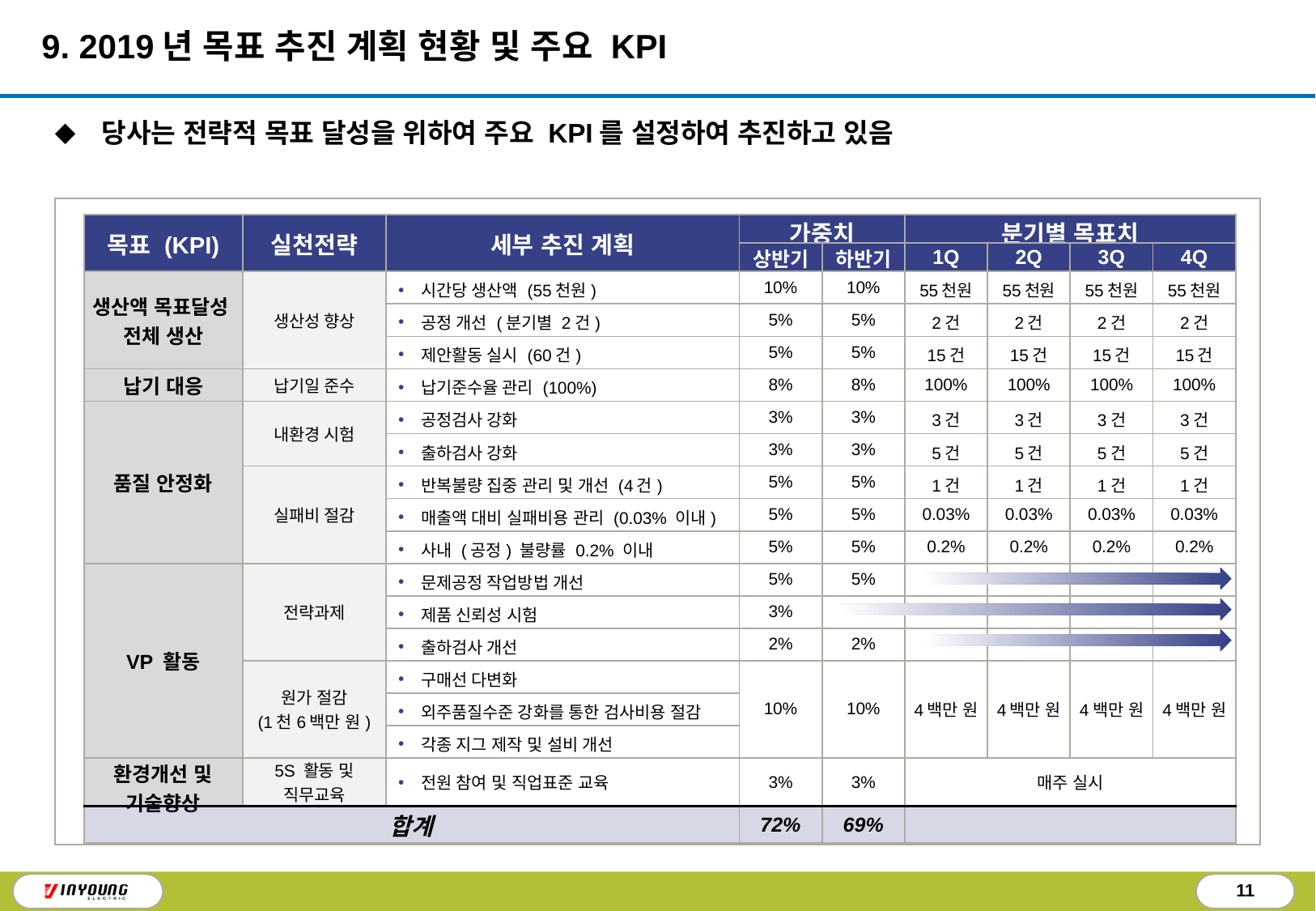

9. 2019년 목표 추진 계획 현황 및 주요 KPI
당사는 전략적 목표 달성을 위하여 주요 KPI를 설정하여 추진하고 있음
| 목표 (KPI) | 실천전략 | 세부 추진 계획 | 가중치 |  | 분기별 목표치 |  |  |  |
| --- | --- | --- | --- | --- | --- | --- | --- | --- |
|  |  |  | 상반기 | 하반기 | 1Q | 2Q | 3Q | 4Q |
| 생산액 목표달성 전체 생산 | 생산성 향상 | 시간당 생산액 (55천원) | 10% | 10% | 55천원 | 55천원 | 55천원 | 55천원 |
|  |  | 공정 개선 (분기별 2건) | 5% | 5% | 2건 | 2건 | 2건 | 2건 |
|  |  | 제안활동 실시 (60건) | 5% | 5% | 15건 | 15건 | 15건 | 15건 |
| 납기 대응 | 납기일 준수 | 납기준수율 관리 (100%) | 8% | 8% | 100% | 100% | 100% | 100% |
| 품질 안정화 | 내환경 시험 | 공정검사 강화 | 3% | 3% | 3건 | 3건 | 3건 | 3건 |
|  |  | 출하검사 강화 | 3% | 3% | 5건 | 5건 | 5건 | 5건 |
|  | 실패비 절감 | 반복불량 집중 관리 및 개선 (4건) | 5% | 5% | 1건 | 1건 | 1건 | 1건 |
|  |  | 매출액 대비 실패비용 관리 (0.03% 이내) | 5% | 5% | 0.03% | 0.03% | 0.03% | 0.03% |
|  |  | 사내 (공정) 불량률 0.2% 이내 | 5% | 5% | 0.2% | 0.2% | 0.2% | 0.2% |
| VP 활동 | 전략과제 | 문제공정 작업방법 개선 | 5% | 5% |  |  |  |  |
|  |  | 제품 신뢰성 시험 | 3% |  |  |  |  |  |
|  |  | 출하검사 개선 | 2% | 2% |  |  |  |  |
|  | 원가 절감 (1천6백만 원) | 구매선 다변화 | 10% | 10% | 4백만 원 | 4백만 원 | 4백만 원 | 4백만 원 |
|  |  | 외주품질수준 강화를 통한 검사비용 절감 |  |  |  |  |  |  |
|  |  | 각종 지그 제작 및 설비 개선 |  |  |  |  |  |  |
| 환경개선 및 기술향상 | 5S 활동 및 직무교육 | 전원 참여 및 직업표준 교육 | 3% | 3% | 매주 실시 |  |  |  |
| 합계 |  |  | 72% | 69% |  |  |  |  |